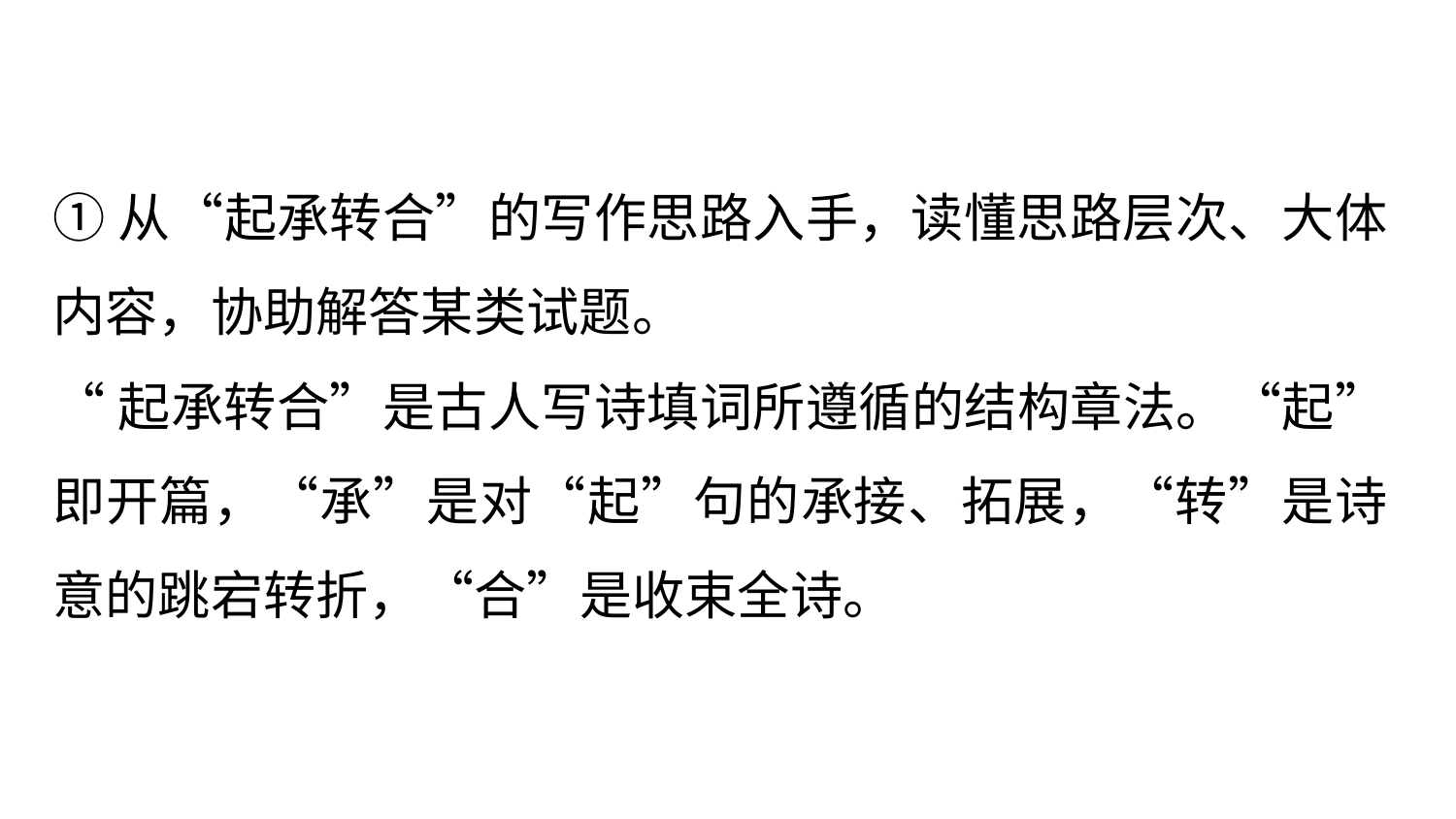

①从“起承转合”的写作思路入手，读懂思路层次、大体内容，协助解答某类试题。
“起承转合”是古人写诗填词所遵循的结构章法。“起”即开篇，“承”是对“起”句的承接、拓展，“转”是诗意的跳宕转折，“合”是收束全诗。